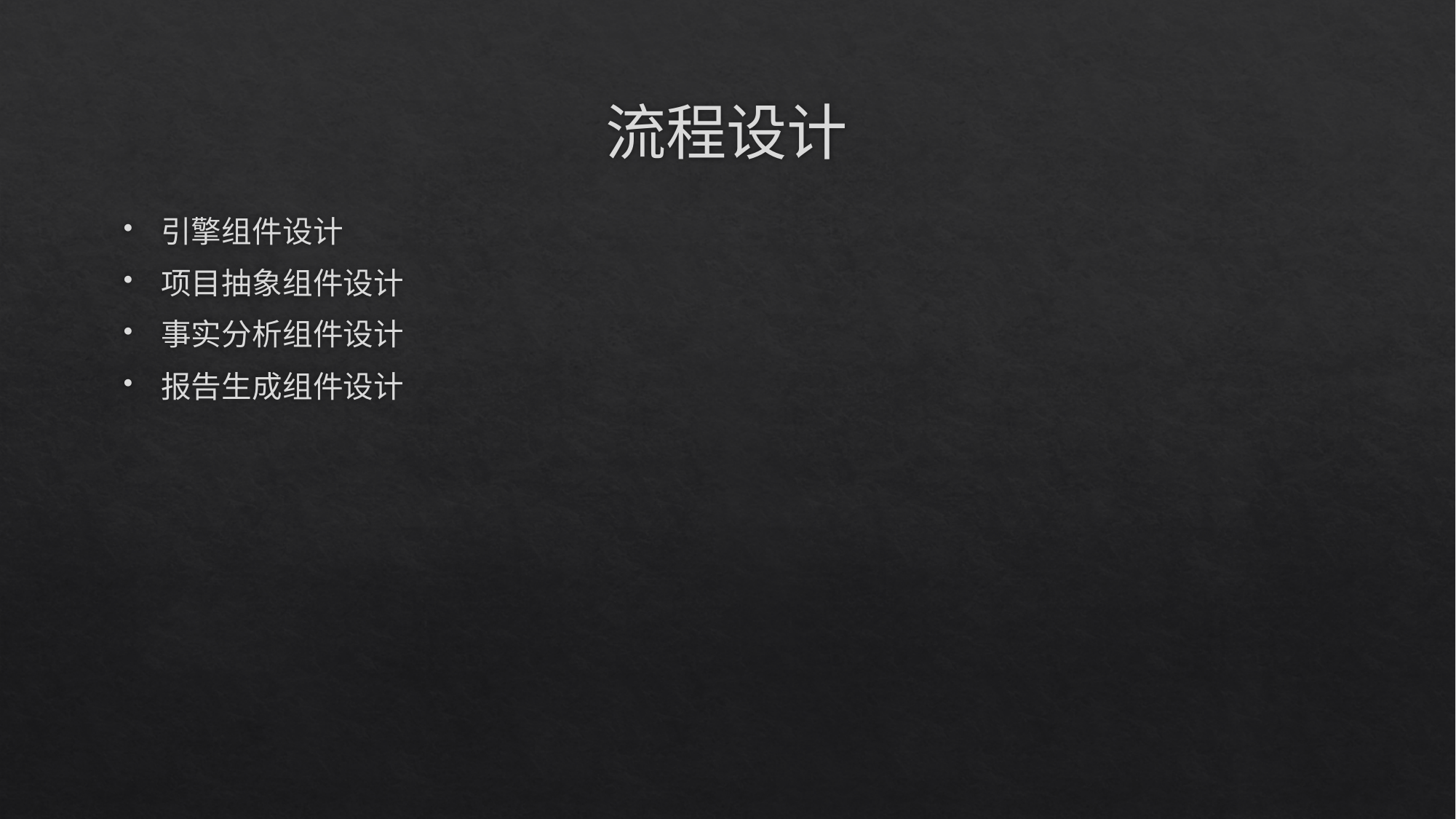

# 流程设计
引擎组件设计
项目抽象组件设计
事实分析组件设计
报告生成组件设计